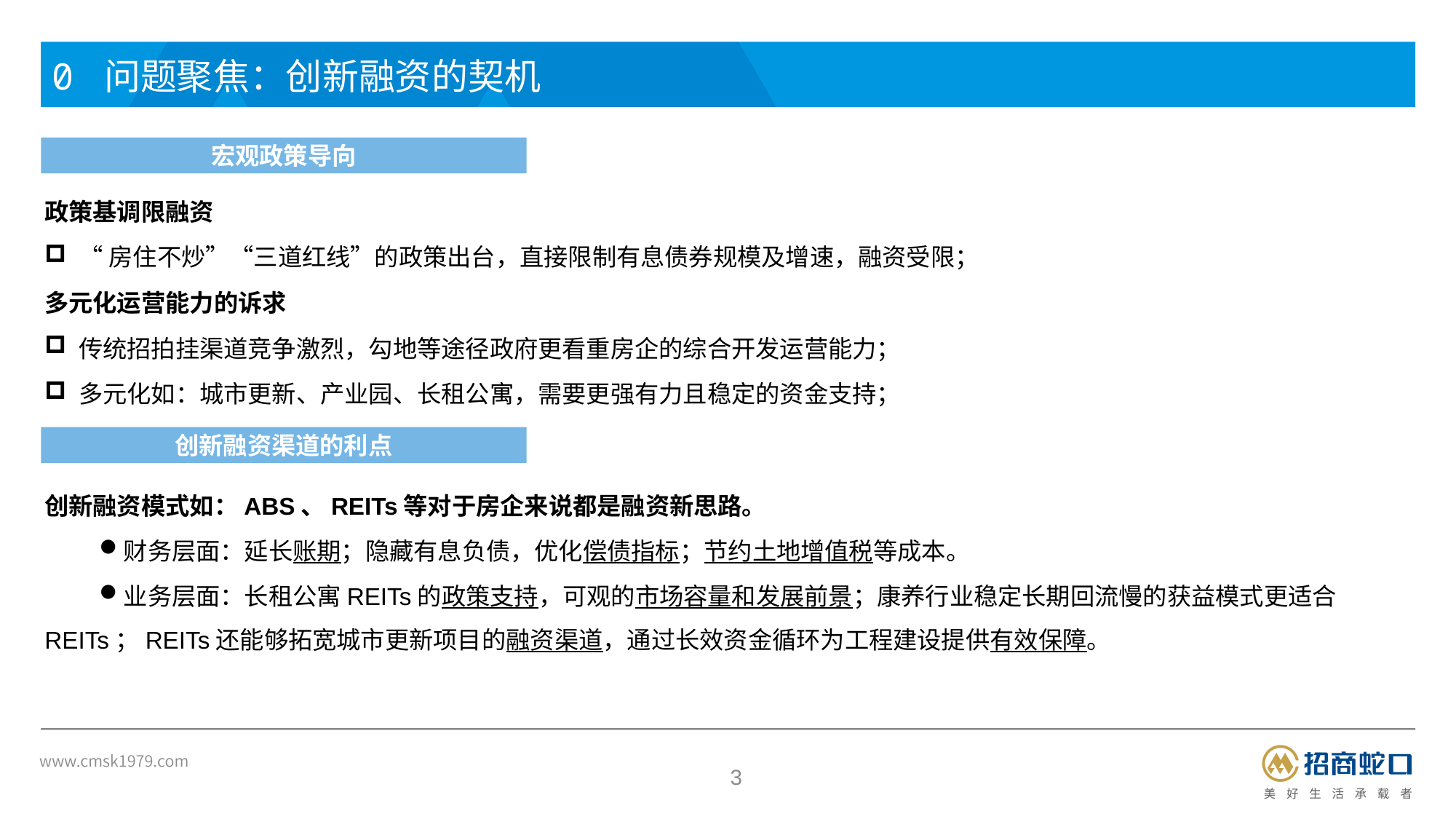

0 问题聚焦：创新融资的契机
宏观政策导向
政策基调限融资
“房住不炒”“三道红线”的政策出台，直接限制有息债券规模及增速，融资受限；
多元化运营能力的诉求
传统招拍挂渠道竞争激烈，勾地等途径政府更看重房企的综合开发运营能力；
多元化如：城市更新、产业园、长租公寓，需要更强有力且稳定的资金支持；

创新融资模式如：ABS、REITs等对于房企来说都是融资新思路。
财务层面：延长账期；隐藏有息负债，优化偿债指标；节约土地增值税等成本。
业务层面：长租公寓REITs的政策支持，可观的市场容量和发展前景；康养行业稳定长期回流慢的获益模式更适合REITs；REITs还能够拓宽城市更新项目的融资渠道，通过长效资金循环为工程建设提供有效保障。
创新融资渠道的利点